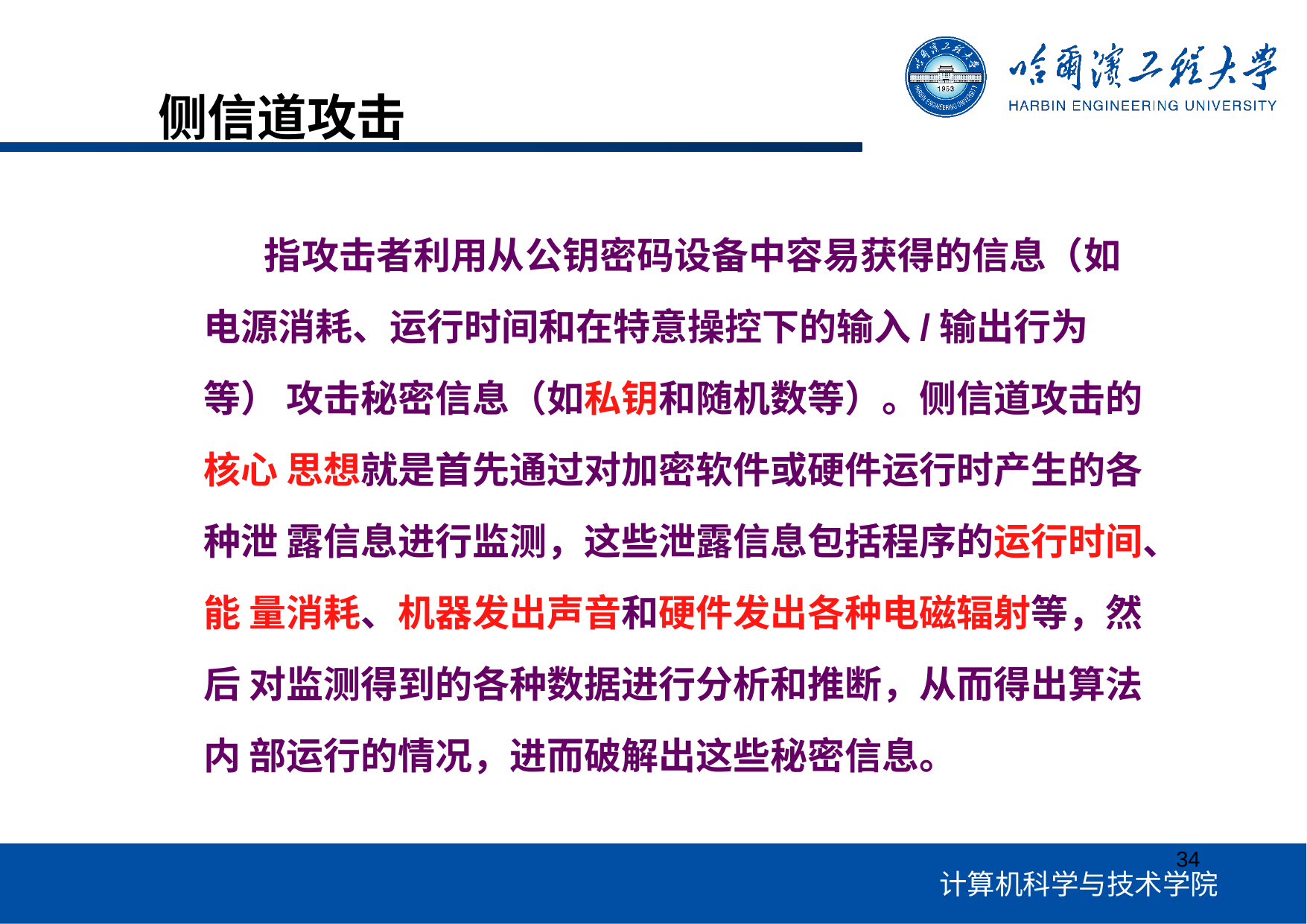

# 侧信道攻击
指攻击者利用从公钥密码设备中容易获得的信息（如
电源消耗、运行时间和在特意操控下的输入/输出行为等） 攻击秘密信息（如私钥和随机数等）。侧信道攻击的核心 思想就是首先通过对加密软件或硬件运行时产生的各种泄 露信息进行监测，这些泄露信息包括程序的运行时间、能 量消耗、机器发出声音和硬件发出各种电磁辐射等，然后 对监测得到的各种数据进行分析和推断，从而得出算法内 部运行的情况，进而破解出这些秘密信息。
34